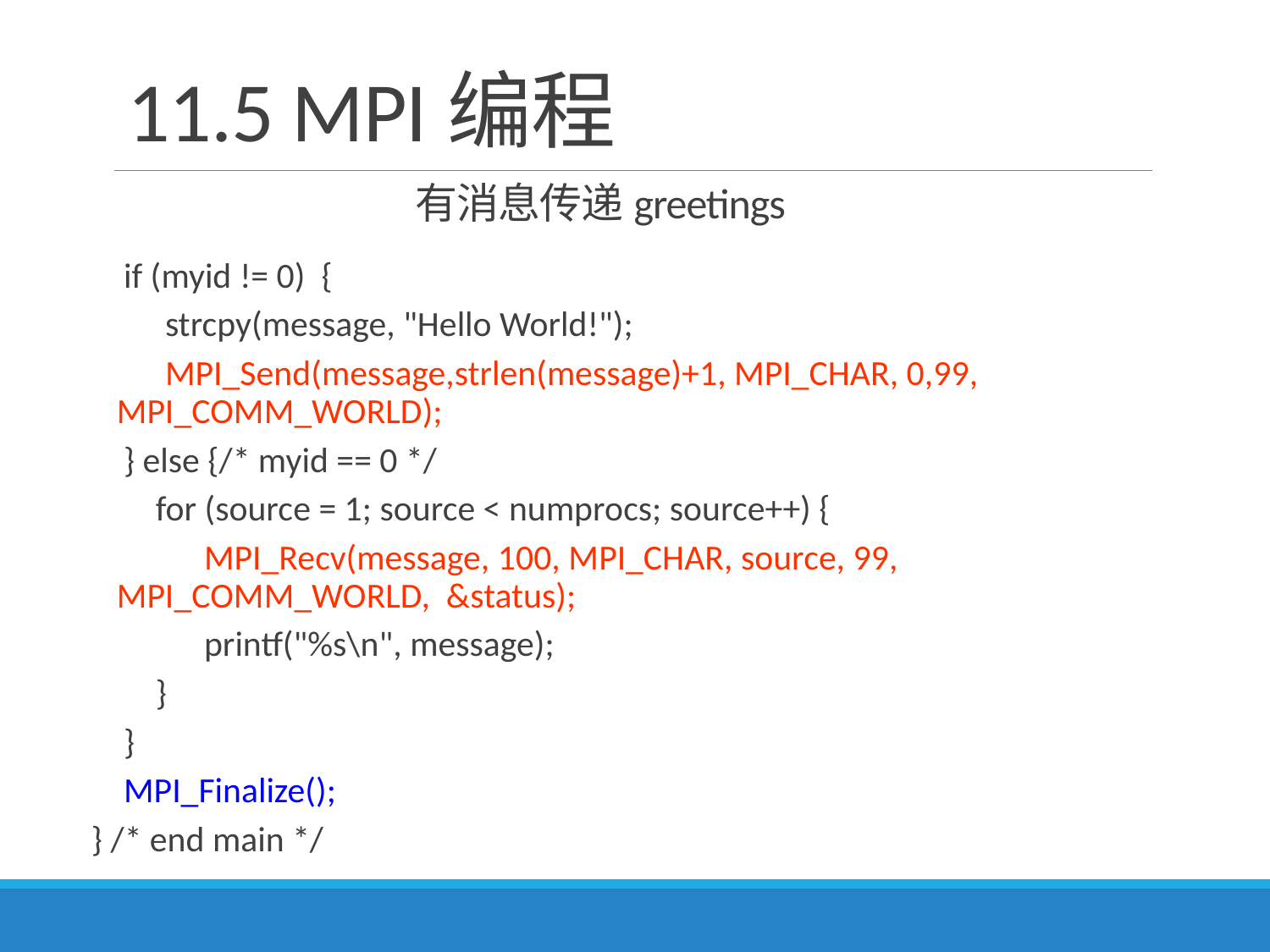

# 11.5 MPI编程
有消息传递greetings
    if (myid != 0)  {
 	      strcpy(message, "Hello World!");
 	      MPI_Send(message,strlen(message)+1, MPI_CHAR, 0,99, MPI_COMM_WORLD);
    } else {/* myid == 0 */
        for (source = 1; source < numprocs; source++) {
              MPI_Recv(message, 100, MPI_CHAR, source, 99, MPI_COMM_WORLD,  &status);
              printf("%s\n", message);
        }
    }
    MPI_Finalize();
} /* end main */
85